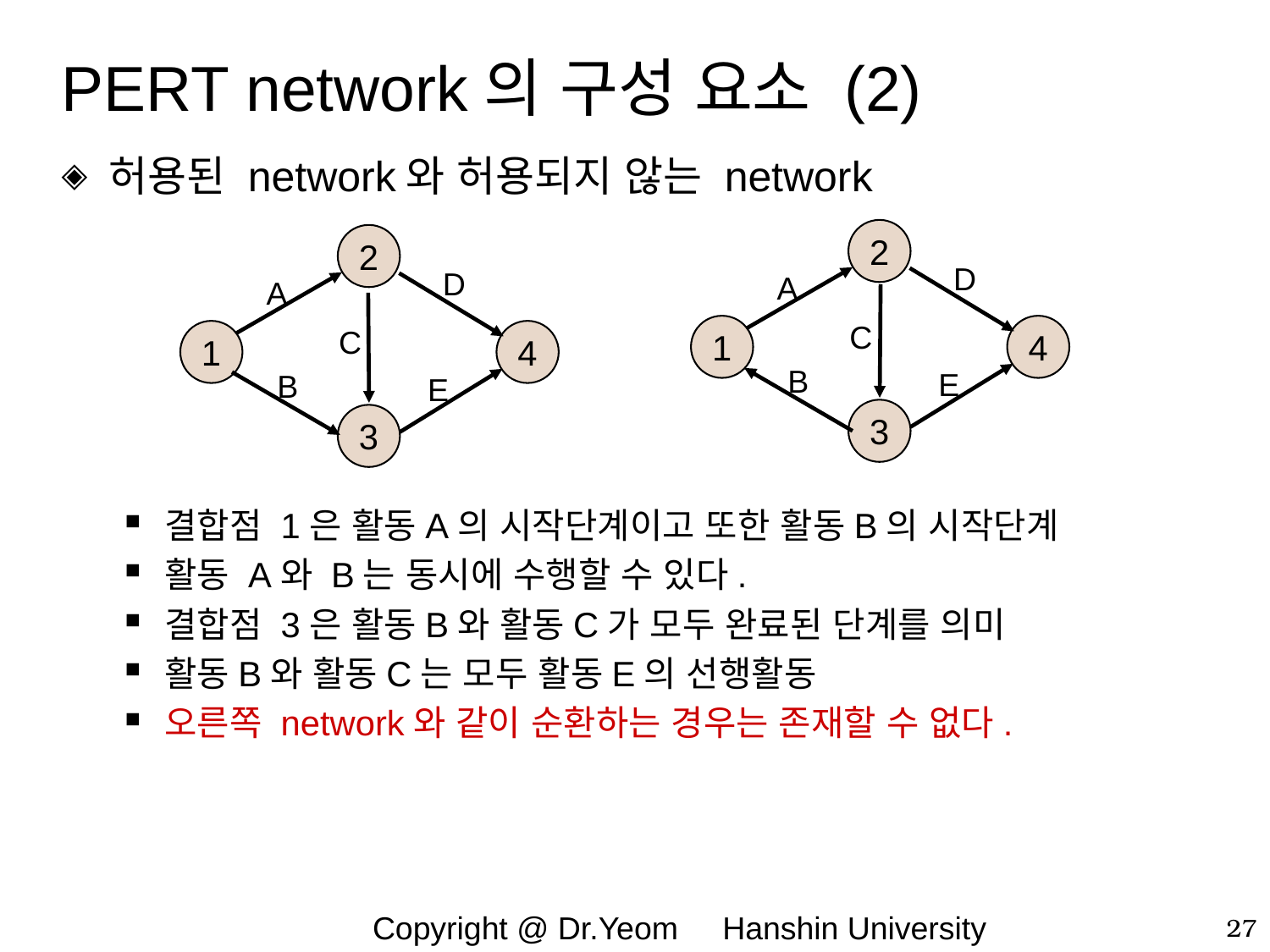

# PERT network의 구성 요소 (2)
허용된 network와 허용되지 않는 network

결합점 1은 활동A의 시작단계이고 또한 활동B의 시작단계
활동 A와 B는 동시에 수행할 수 있다.
결합점 3은 활동B와 활동C가 모두 완료된 단계를 의미
활동B와 활동C는 모두 활동E의 선행활동
오른쪽 network와 같이 순환하는 경우는 존재할 수 없다.
2
D
A

C
1
4
B
E

3
2
D
A

C
1
4
B
E

3
27